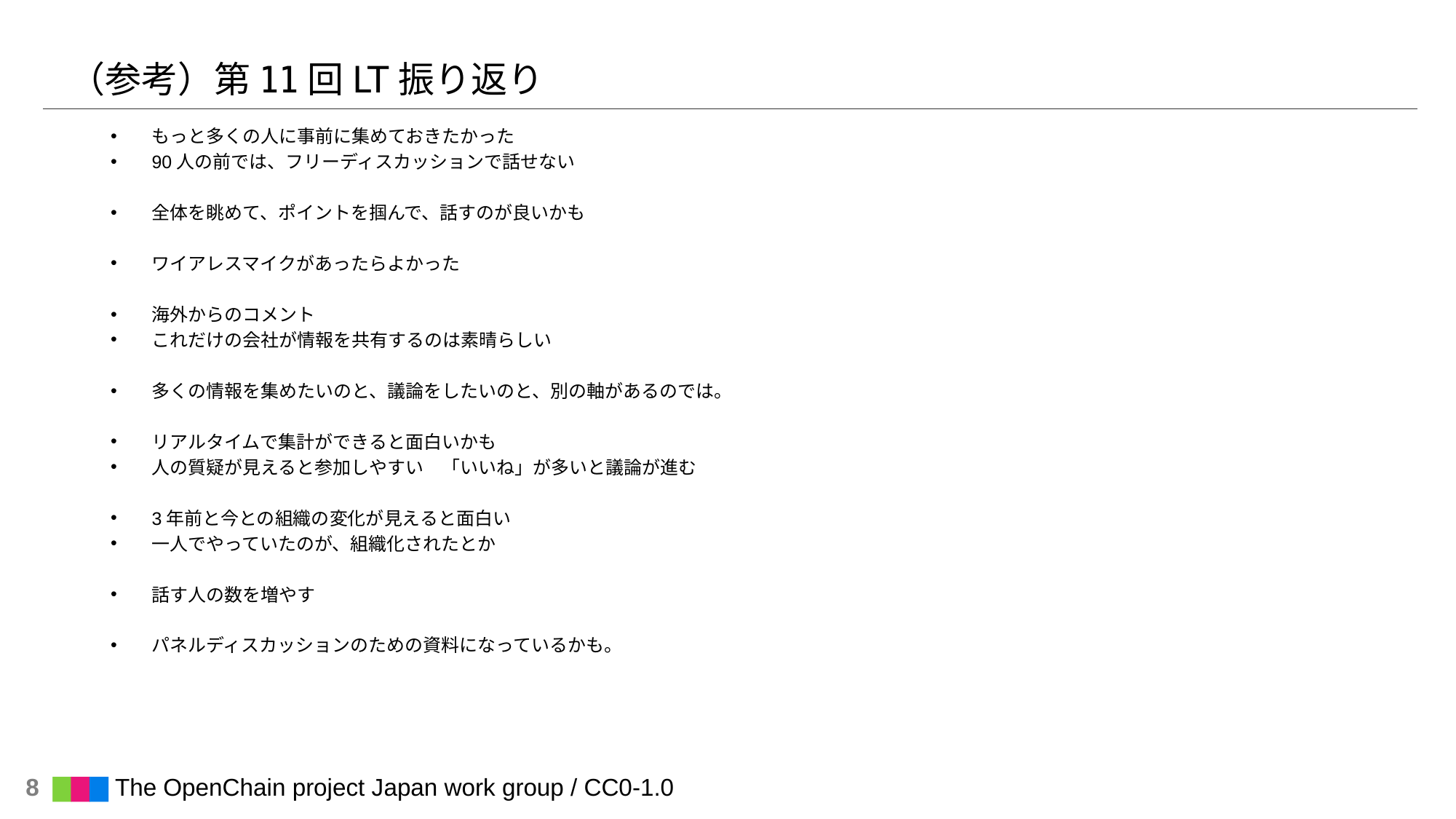

# （参考）第11回LT振り返り
もっと多くの人に事前に集めておきたかった
90人の前では、フリーディスカッションで話せない

全体を眺めて、ポイントを掴んで、話すのが良いかも

ワイアレスマイクがあったらよかった

海外からのコメント
これだけの会社が情報を共有するのは素晴らしい

多くの情報を集めたいのと、議論をしたいのと、別の軸があるのでは。

リアルタイムで集計ができると面白いかも
人の質疑が見えると参加しやすい　「いいね」が多いと議論が進む

3年前と今との組織の変化が見えると面白い
一人でやっていたのが、組織化されたとか

話す人の数を増やす

パネルディスカッションのための資料になっているかも。